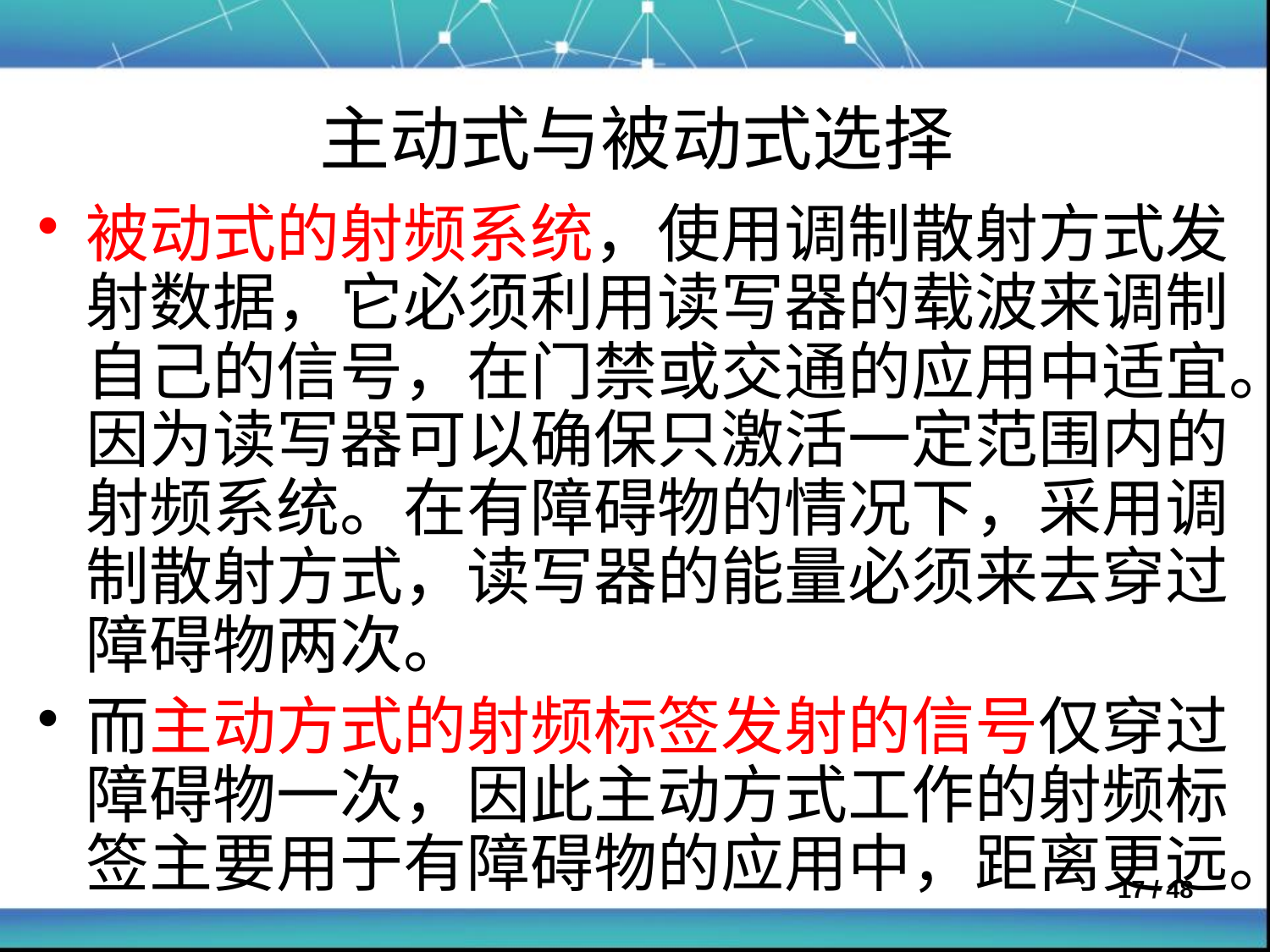

# 主动式与被动式选择
被动式的射频系统，使用调制散射方式发射数据，它必须利用读写器的载波来调制自己的信号，在门禁或交通的应用中适宜。因为读写器可以确保只激活一定范围内的射频系统。在有障碍物的情况下，采用调制散射方式，读写器的能量必须来去穿过障碍物两次。
而主动方式的射频标签发射的信号仅穿过障碍物一次，因此主动方式工作的射频标签主要用于有障碍物的应用中，距离更远。
17 / 48